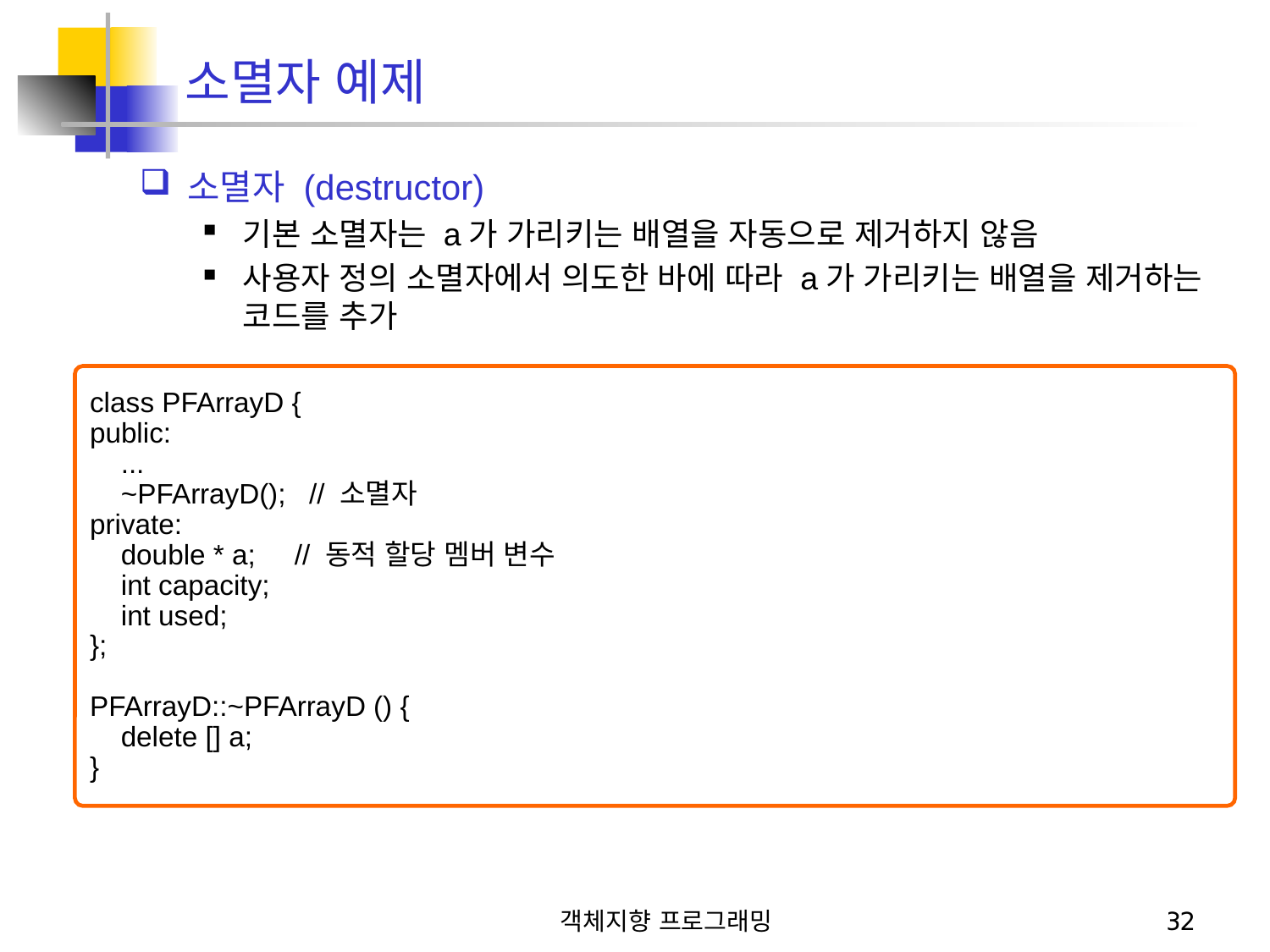

소멸자 예제
소멸자 (destructor)
기본 소멸자는 a가 가리키는 배열을 자동으로 제거하지 않음
사용자 정의 소멸자에서 의도한 바에 따라 a가 가리키는 배열을 제거하는 코드를 추가
class PFArrayD {
public:
    ...
    ~PFArrayD();   // 소멸자
private:
    double * a;     // 동적 할당 멤버 변수
    int capacity;
    int used;
};

PFArrayD::~PFArrayD () {
    delete [] a;
}
객체지향 프로그래밍
32